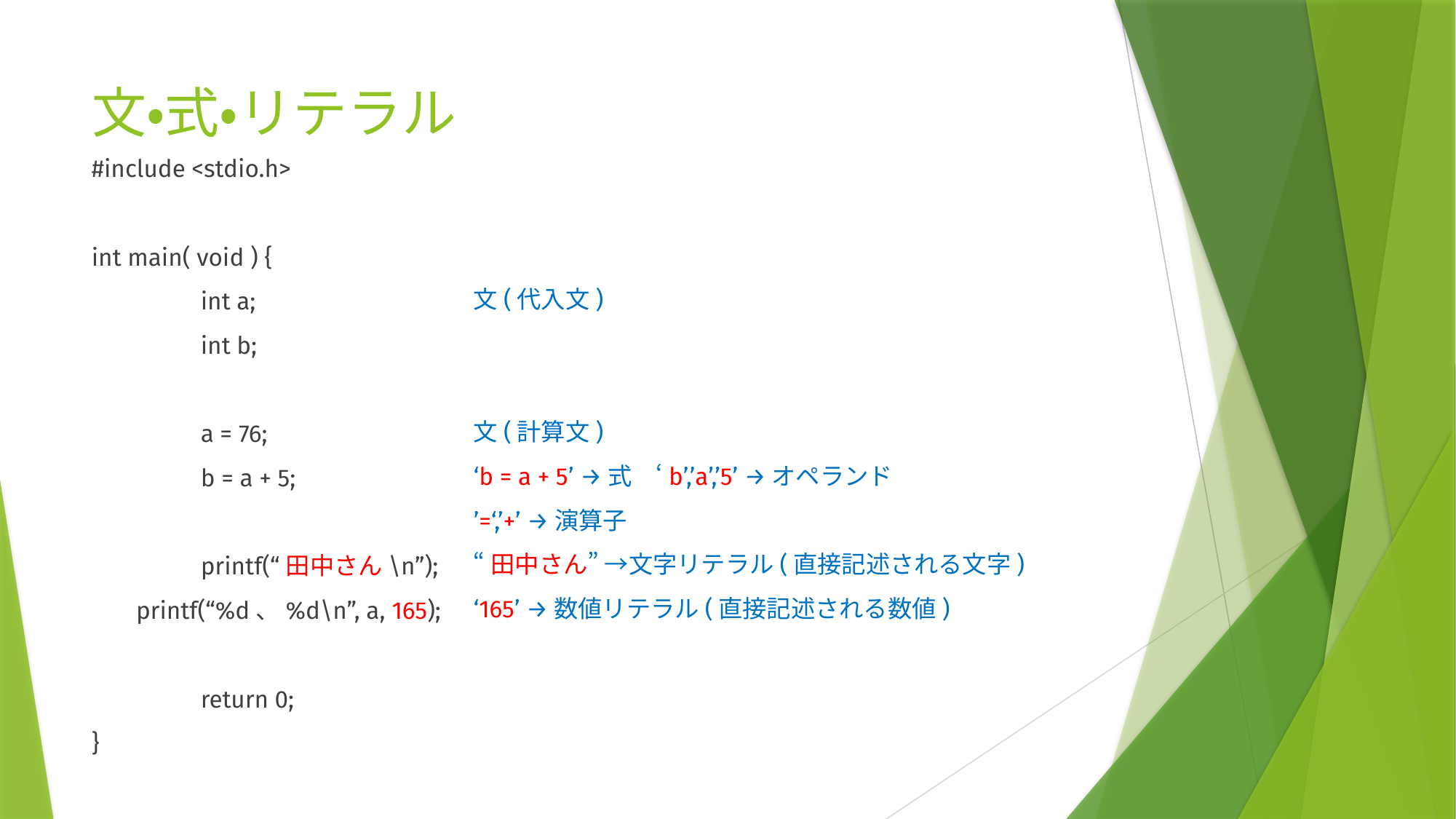

# 文・式・リテラル

文(代入文)

文(計算文)
‘b = a + 5’ →式　‘b’,’a’,’5’ →オペランド
’=‘,’+’ →演算子
“田中さん” →文字リテラル(直接記述される文字)
‘165’ →数値リテラル(直接記述される数値)
#include <stdio.h>

int main( void ) {
	int a;
	int b;

	a = 76;
	b = a + 5;

	printf(“田中さん\n”);
       printf(“%d、%d\n”, a, 165);

	return 0;
}